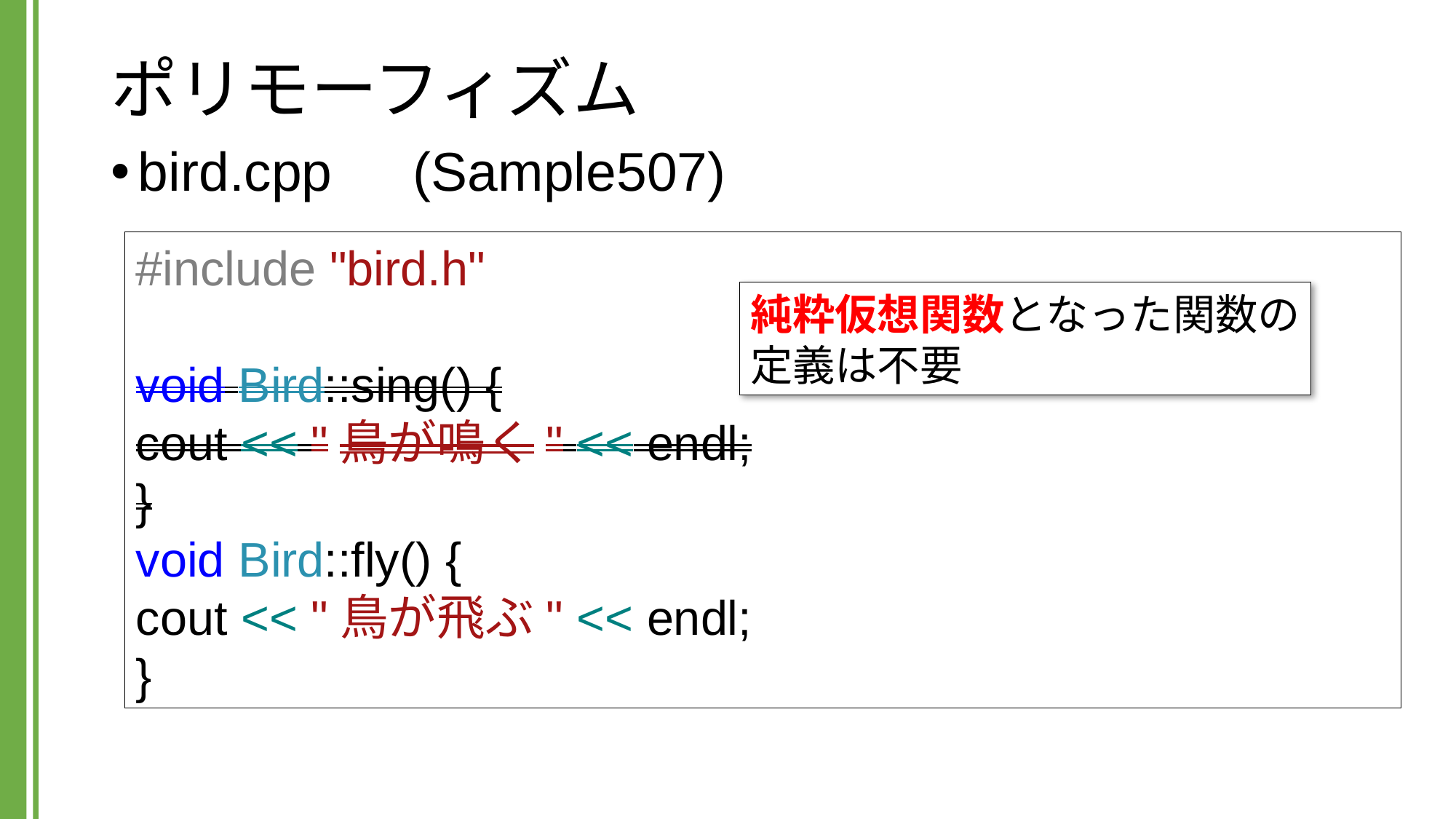

# ポリモーフィズム
bird.cpp　(Sample507)

#include "bird.h"

void Bird::sing() {
cout << "鳥が鳴く" << endl;
}
void Bird::fly() {
cout << "鳥が飛ぶ" << endl;
}
純粋仮想関数となった関数の
定義は不要